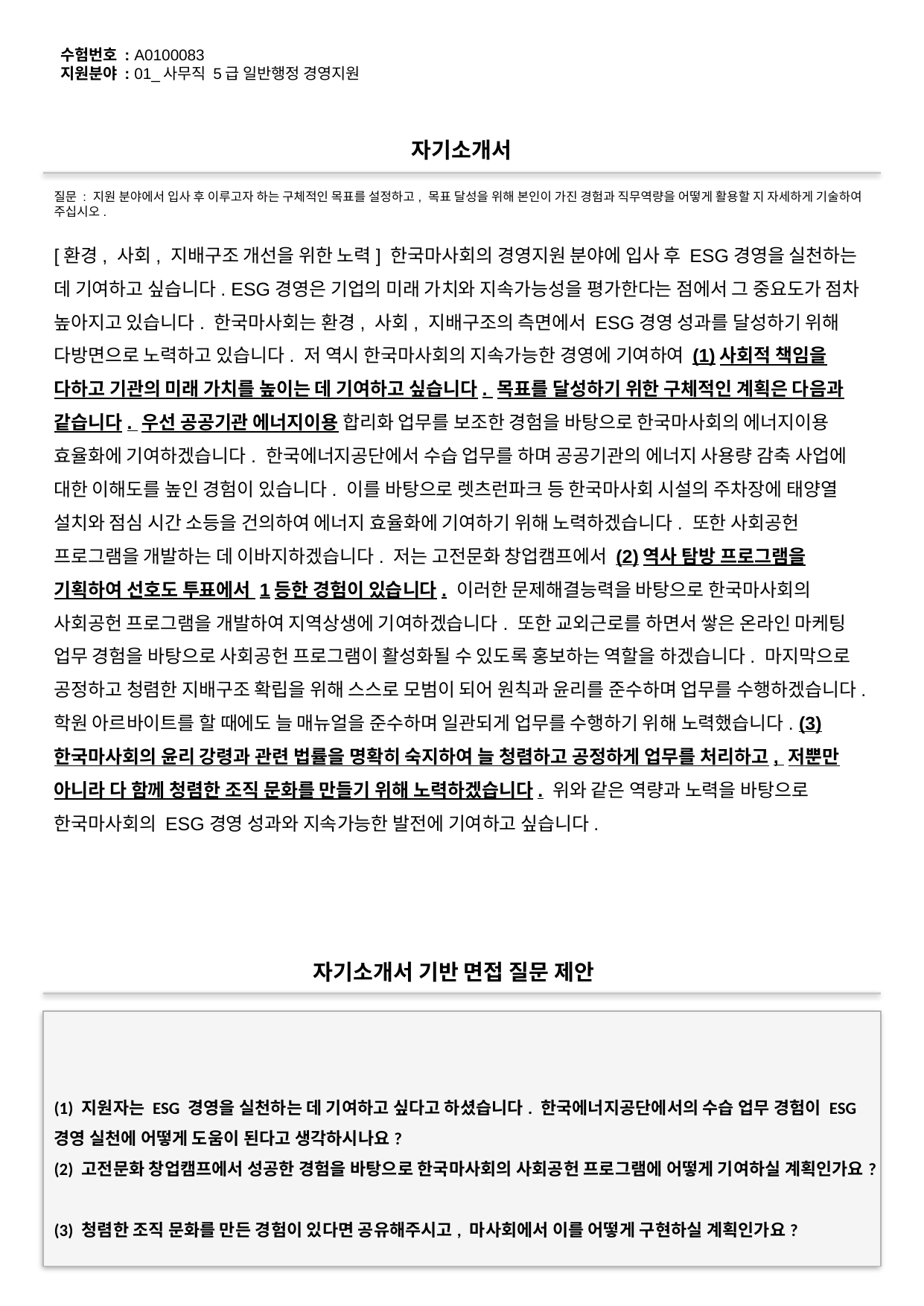

수험번호 : A0100083
지원분야 : 01_사무직 5급 일반행정 경영지원
#

자기소개서

질문 : 지원 분야에서 입사 후 이루고자 하는 구체적인 목표를 설정하고, 목표 달성을 위해 본인이 가진 경험과 직무역량을 어떻게 활용할 지 자세하게 기술하여 주십시오.

[환경, 사회, 지배구조 개선을 위한 노력] 한국마사회의 경영지원 분야에 입사 후 ESG경영을 실천하는 데 기여하고 싶습니다. ESG경영은 기업의 미래 가치와 지속가능성을 평가한다는 점에서 그 중요도가 점차 높아지고 있습니다. 한국마사회는 환경, 사회, 지배구조의 측면에서 ESG경영 성과를 달성하기 위해 다방면으로 노력하고 있습니다. 저 역시 한국마사회의 지속가능한 경영에 기여하여 (1)사회적 책임을 다하고 기관의 미래 가치를 높이는 데 기여하고 싶습니다. 목표를 달성하기 위한 구체적인 계획은 다음과 같습니다. 우선 공공기관 에너지이용 합리화 업무를 보조한 경험을 바탕으로 한국마사회의 에너지이용 효율화에 기여하겠습니다. 한국에너지공단에서 수습 업무를 하며 공공기관의 에너지 사용량 감축 사업에 대한 이해도를 높인 경험이 있습니다. 이를 바탕으로 렛츠런파크 등 한국마사회 시설의 주차장에 태양열 설치와 점심 시간 소등을 건의하여 에너지 효율화에 기여하기 위해 노력하겠습니다. 또한 사회공헌 프로그램을 개발하는 데 이바지하겠습니다. 저는 고전문화 창업캠프에서 (2)역사 탐방 프로그램을 기획하여 선호도 투표에서 1등한 경험이 있습니다. 이러한 문제해결능력을 바탕으로 한국마사회의 사회공헌 프로그램을 개발하여 지역상생에 기여하겠습니다. 또한 교외근로를 하면서 쌓은 온라인 마케팅 업무 경험을 바탕으로 사회공헌 프로그램이 활성화될 수 있도록 홍보하는 역할을 하겠습니다. 마지막으로 공정하고 청렴한 지배구조 확립을 위해 스스로 모범이 되어 원칙과 윤리를 준수하며 업무를 수행하겠습니다. 학원 아르바이트를 할 때에도 늘 매뉴얼을 준수하며 일관되게 업무를 수행하기 위해 노력했습니다. (3)한국마사회의 윤리 강령과 관련 법률을 명확히 숙지하여 늘 청렴하고 공정하게 업무를 처리하고, 저뿐만 아니라 다 함께 청렴한 조직 문화를 만들기 위해 노력하겠습니다. 위와 같은 역량과 노력을 바탕으로 한국마사회의 ESG경영 성과와 지속가능한 발전에 기여하고 싶습니다.

자기소개서 기반 면접 질문 제안

(1) 지원자는 ESG 경영을 실천하는 데 기여하고 싶다고 하셨습니다. 한국에너지공단에서의 수습 업무 경험이 ESG 경영 실천에 어떻게 도움이 된다고 생각하시나요?
(2) 고전문화 창업캠프에서 성공한 경험을 바탕으로 한국마사회의 사회공헌 프로그램에 어떻게 기여하실 계획인가요?
(3) 청렴한 조직 문화를 만든 경험이 있다면 공유해주시고, 마사회에서 이를 어떻게 구현하실 계획인가요?